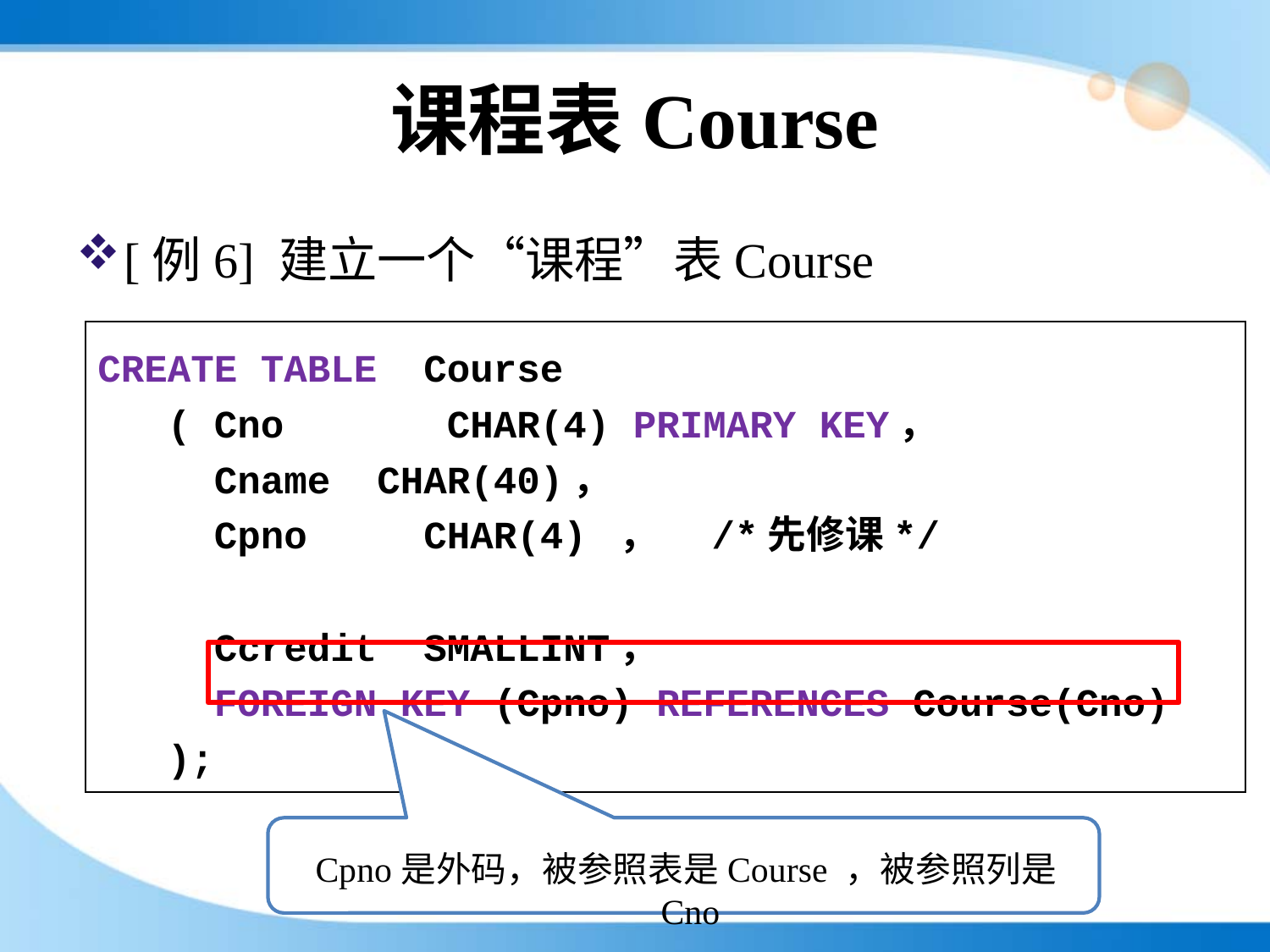

# 课程表Course
[例6] 建立一个“课程”表Course
CREATE TABLE  Course
   ( Cno       CHAR(4) PRIMARY KEY，
     Cname  CHAR(40)，
     Cpno     CHAR(4) ，     /*先修课*/
     Ccredit  SMALLINT，
     FOREIGN KEY (Cpno) REFERENCES Course(Cno)
   );

Cpno是外码，被参照表是Course ，被参照列是Cno